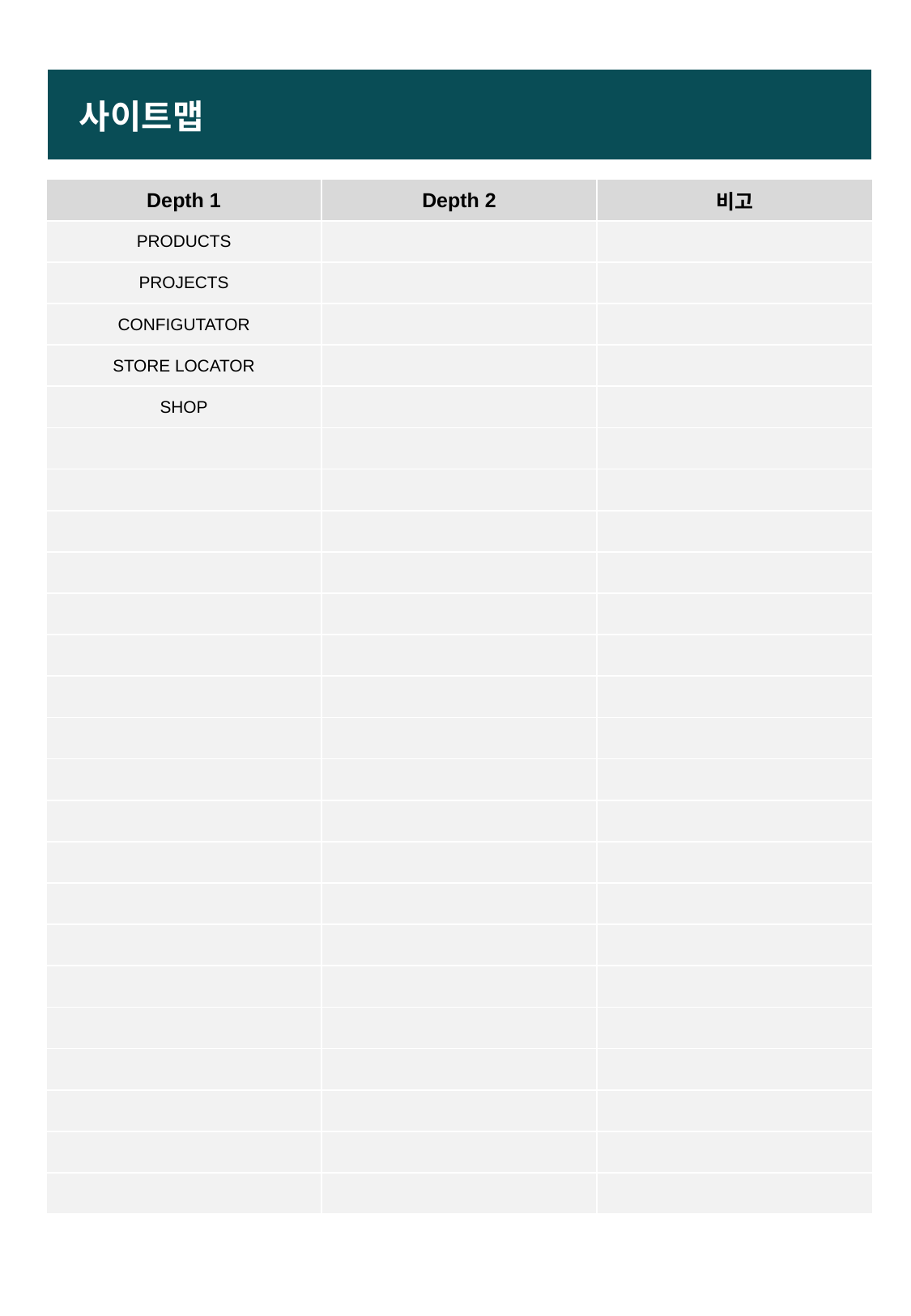

| 사이트맵 |
| --- |
| Depth 1 | Depth 2 | 비고 |
| --- | --- | --- |
| PRODUCTS |  |  |
| PROJECTS |  |  |
| CONFIGUTATOR |  |  |
| STORE LOCATOR |  |  |
| SHOP |  |  |
|  |  |  |
|  |  |  |
|  |  |  |
|  |  |  |
|  |  |  |
|  |  |  |
|  |  |  |
|  |  |  |
|  |  |  |
|  |  |  |
|  |  |  |
|  |  |  |
|  |  |  |
|  |  |  |
|  |  |  |
|  |  |  |
|  |  |  |
|  |  |  |
|  |  |  |